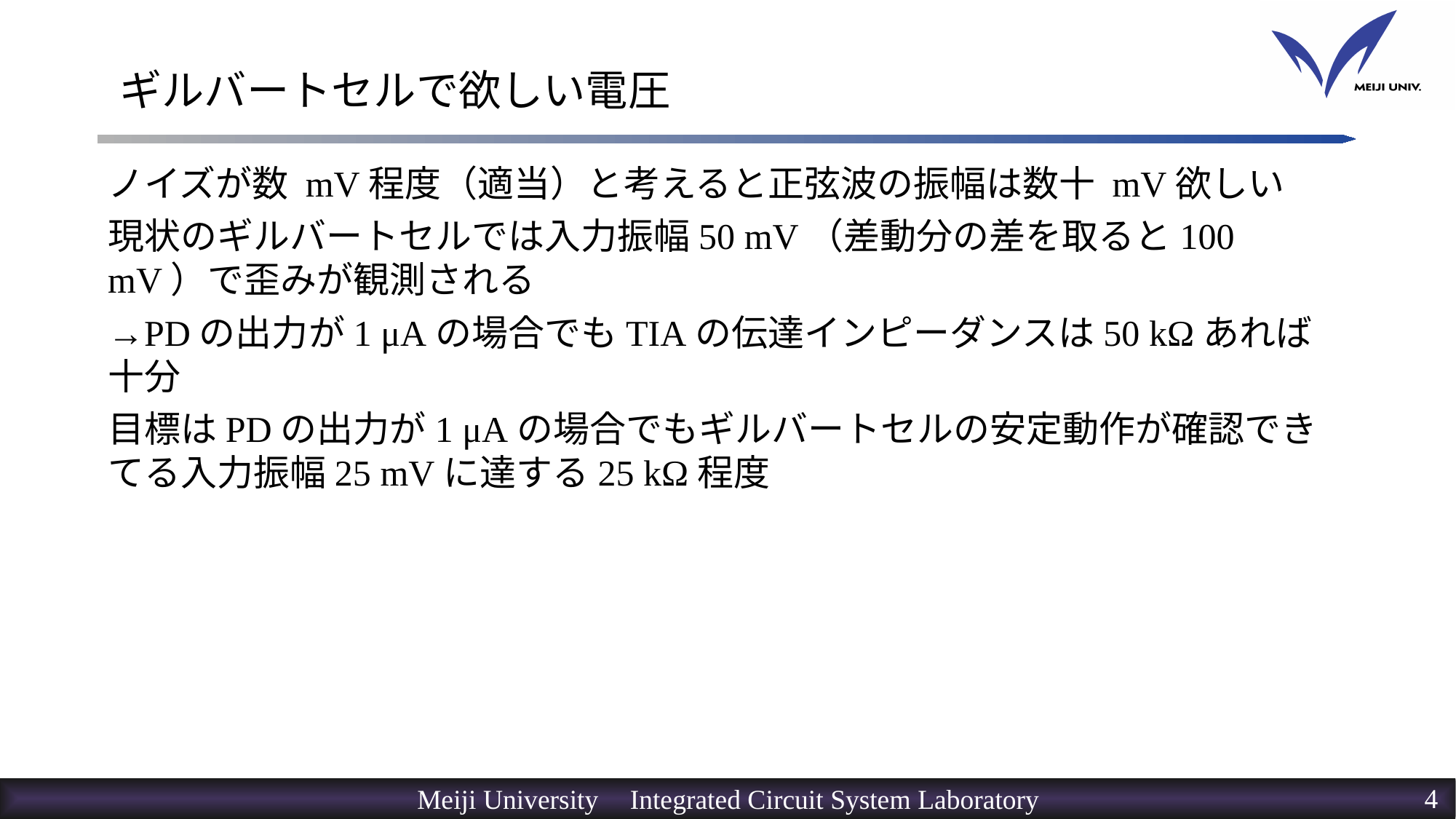

# ギルバートセルで欲しい電圧
ノイズが数 mV程度（適当）と考えると正弦波の振幅は数十 mV欲しい
現状のギルバートセルでは入力振幅50 mV（差動分の差を取ると100 mV）で歪みが観測される
→PDの出力が1 μAの場合でもTIAの伝達インピーダンスは50 kΩあれば十分
目標はPDの出力が1 μAの場合でもギルバートセルの安定動作が確認できてる入力振幅25 mVに達する25 kΩ程度